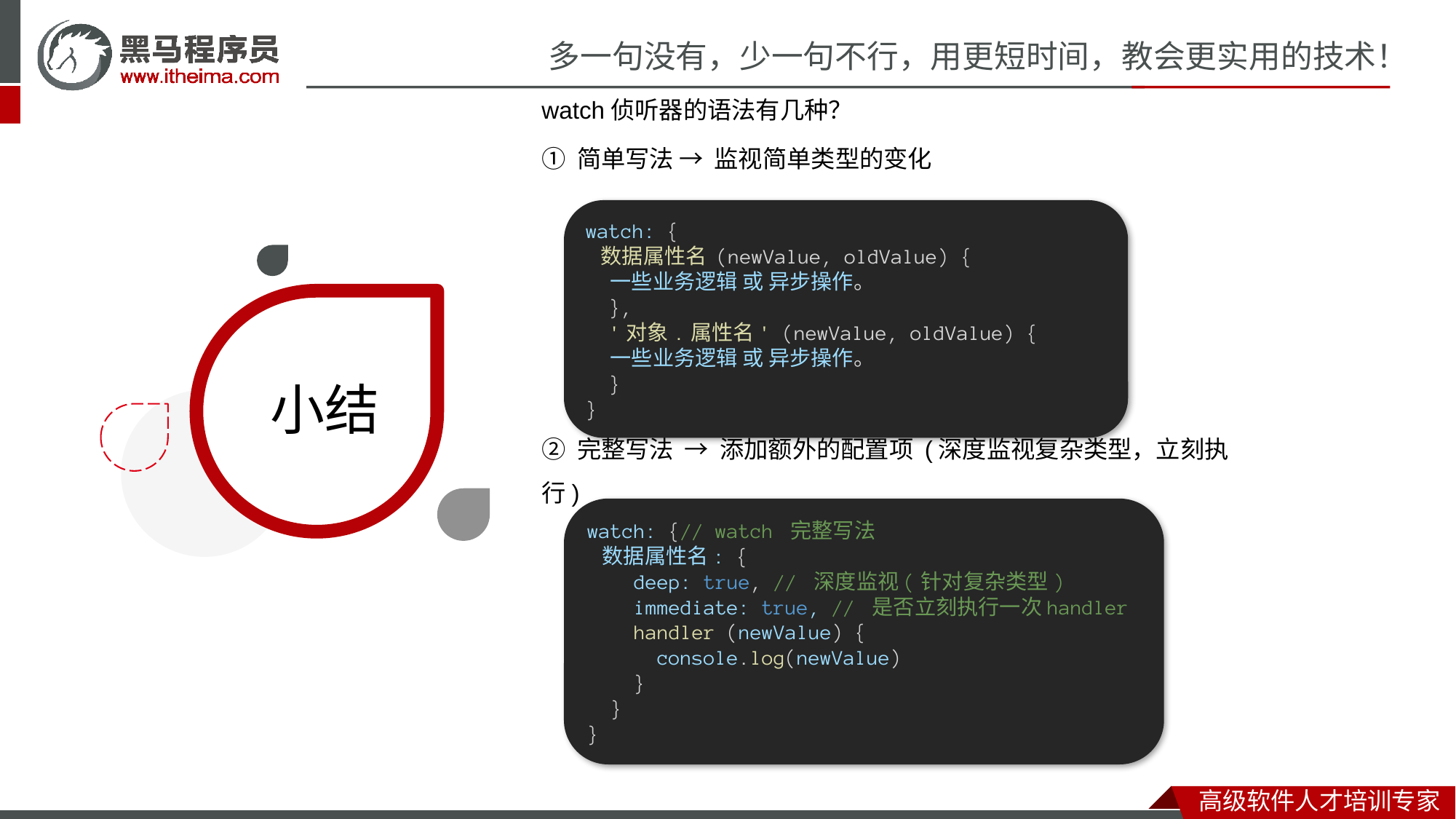

watch侦听器的语法有几种？
① 简单写法 →  监视简单类型的变化

② 完整写法  →  添加额外的配置项 (深度监视复杂类型，立刻执行)
watch: {
  数据属性名 (newValue, oldValue) {
    一些业务逻辑 或 异步操作。
  },
  '对象.属性名' (newValue, oldValue) {
    一些业务逻辑 或 异步操作。
  }
}
watch: {// watch 完整写法
  数据属性名: {
    deep: true, // 深度监视(针对复杂类型)
    immediate: true, // 是否立刻执行一次handler
    handler (newValue) {
      console.log(newValue)
    }
  }
}